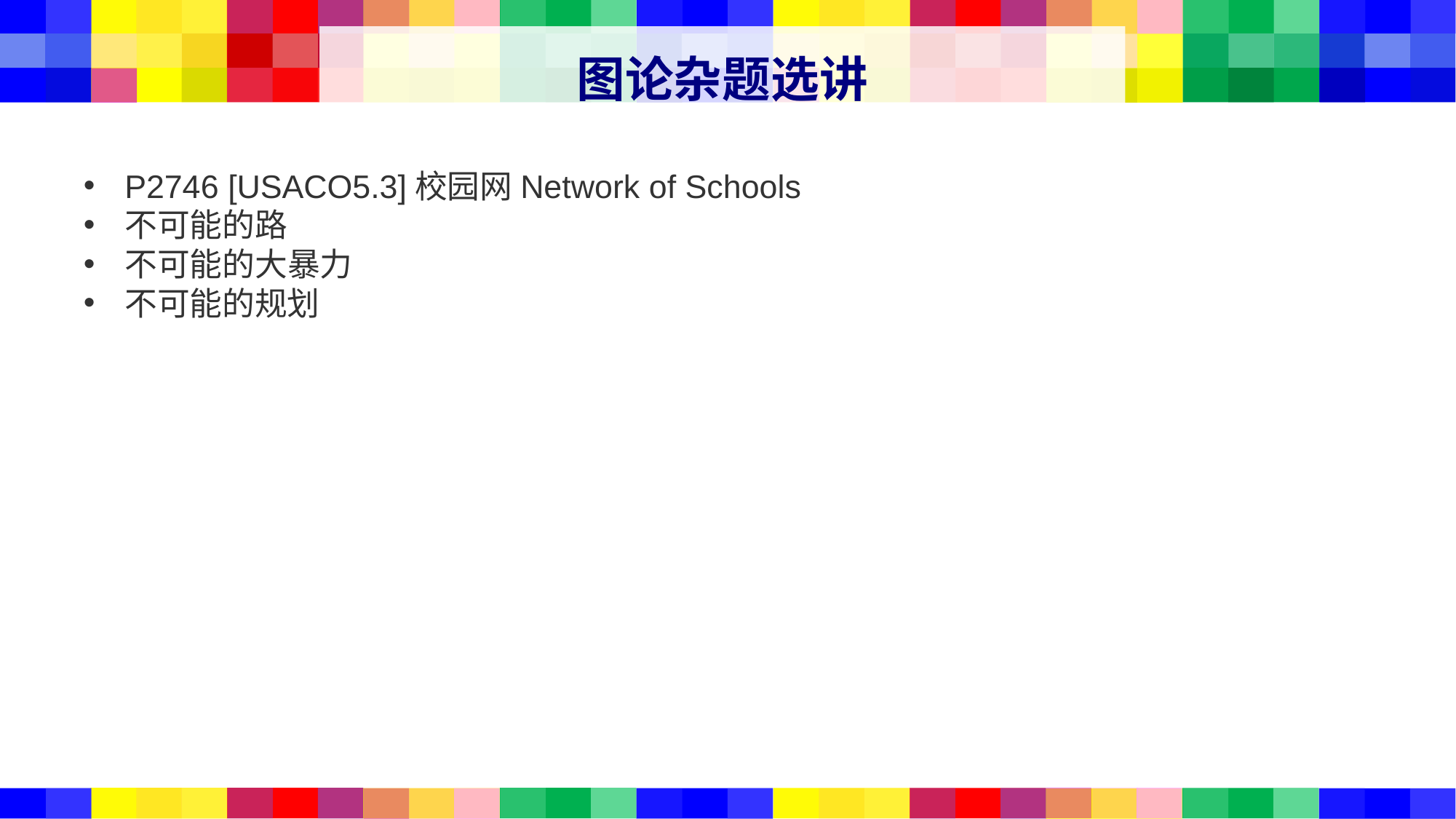

# 图论杂题选讲
P2746 [USACO5.3]校园网Network of Schools
不可能的路
不可能的大暴力
不可能的规划